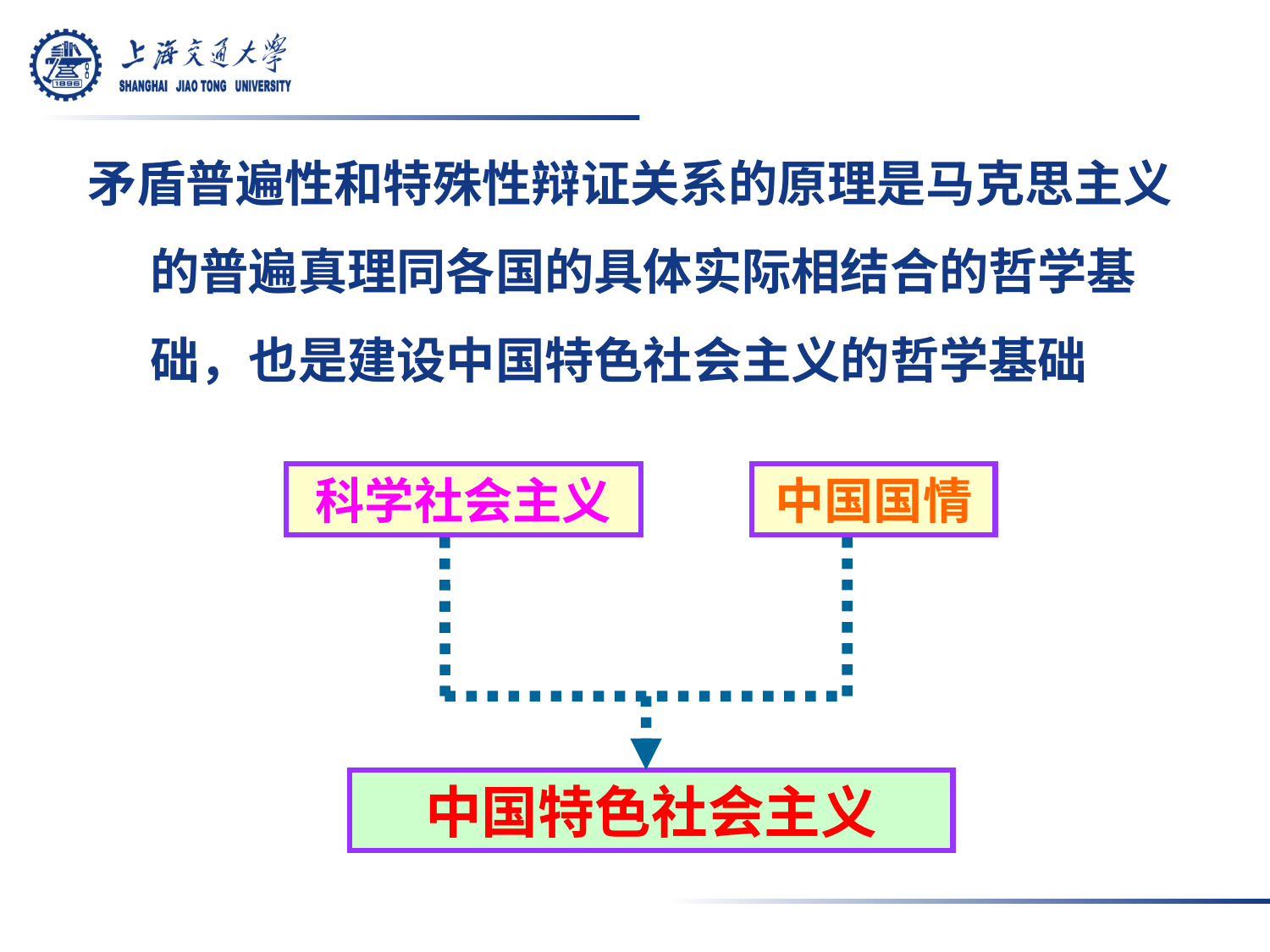

矛盾普遍性和特殊性辩证关系的原理是马克思主义的普遍真理同各国的具体实际相结合的哲学基础，也是建设中国特色社会主义的哲学基础
科学社会主义
中国国情

中国特色社会主义